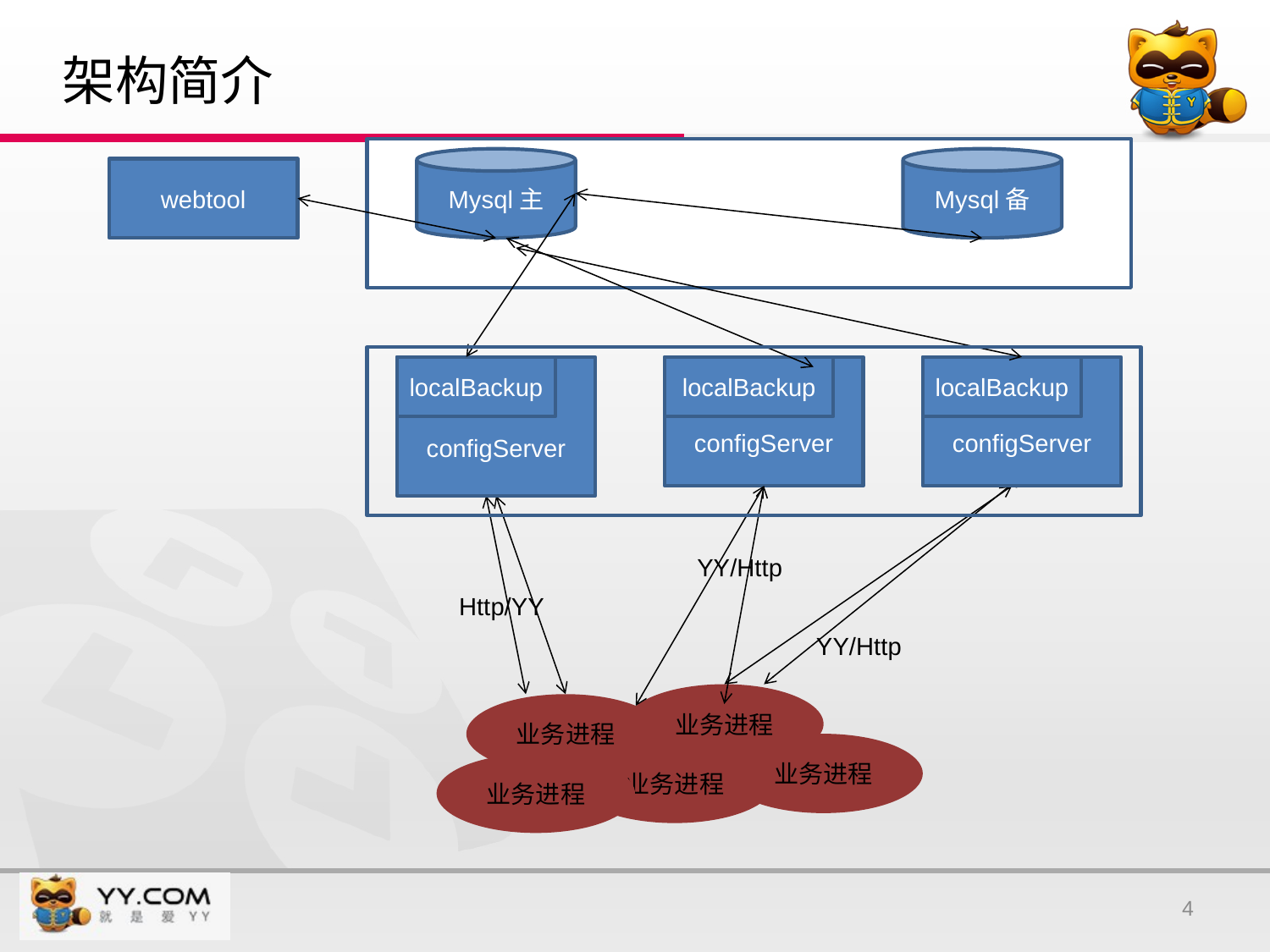

# 架构简介

Mysql主
Mysql备
webtool

configServer
localBackup

configServer
localBackup

configServer
localBackup
YY/Http
Http/YY
YY/Http
业务进程
业务进程
业务进程
业务进程
业务进程
4